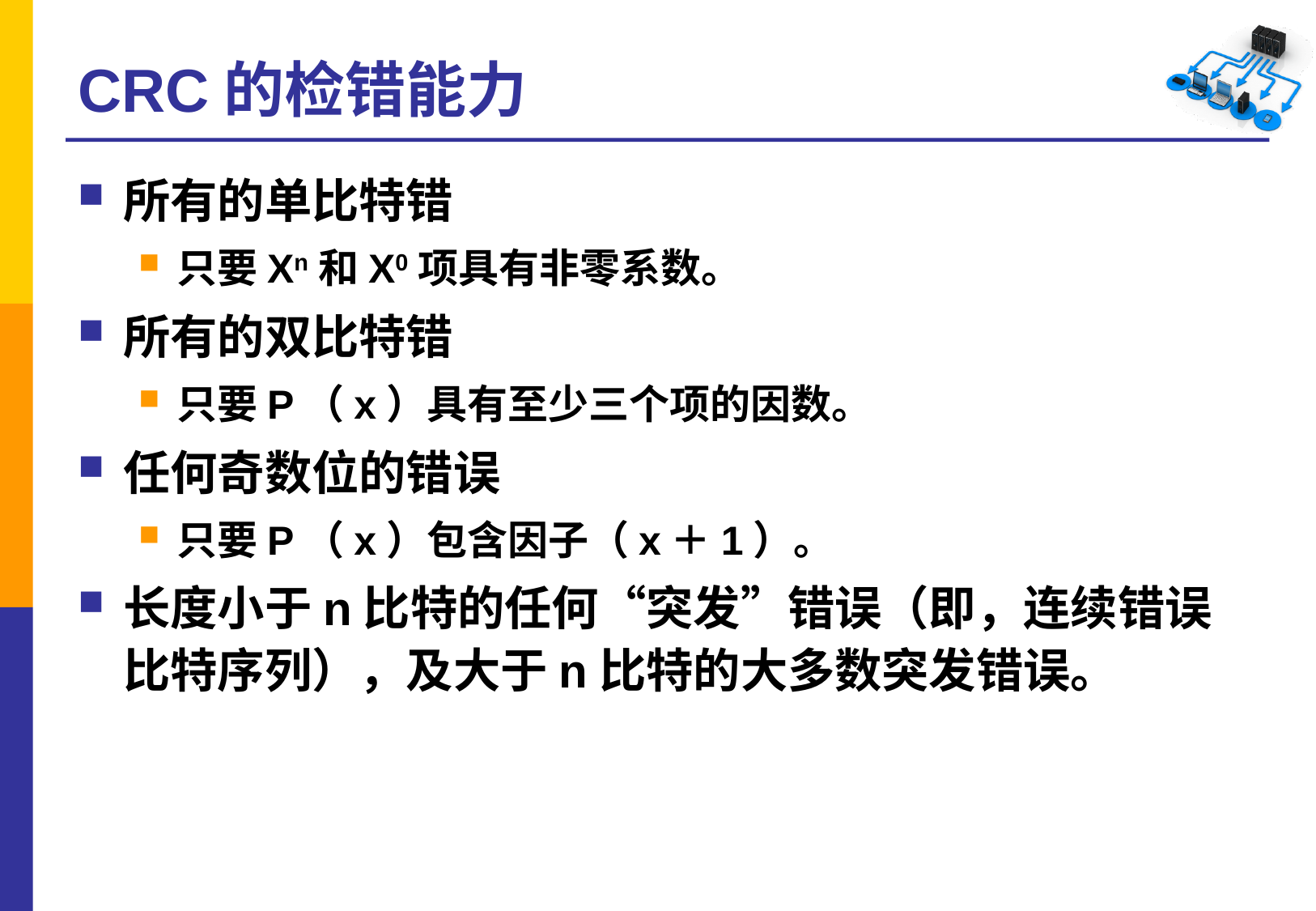

# CRC的检错能力
所有的单比特错
只要Xn和X0项具有非零系数。
所有的双比特错
只要P（x）具有至少三个项的因数。
任何奇数位的错误
只要P（x）包含因子（x＋1）。
长度小于n比特的任何“突发”错误（即，连续错误比特序列），及大于n比特的大多数突发错误。